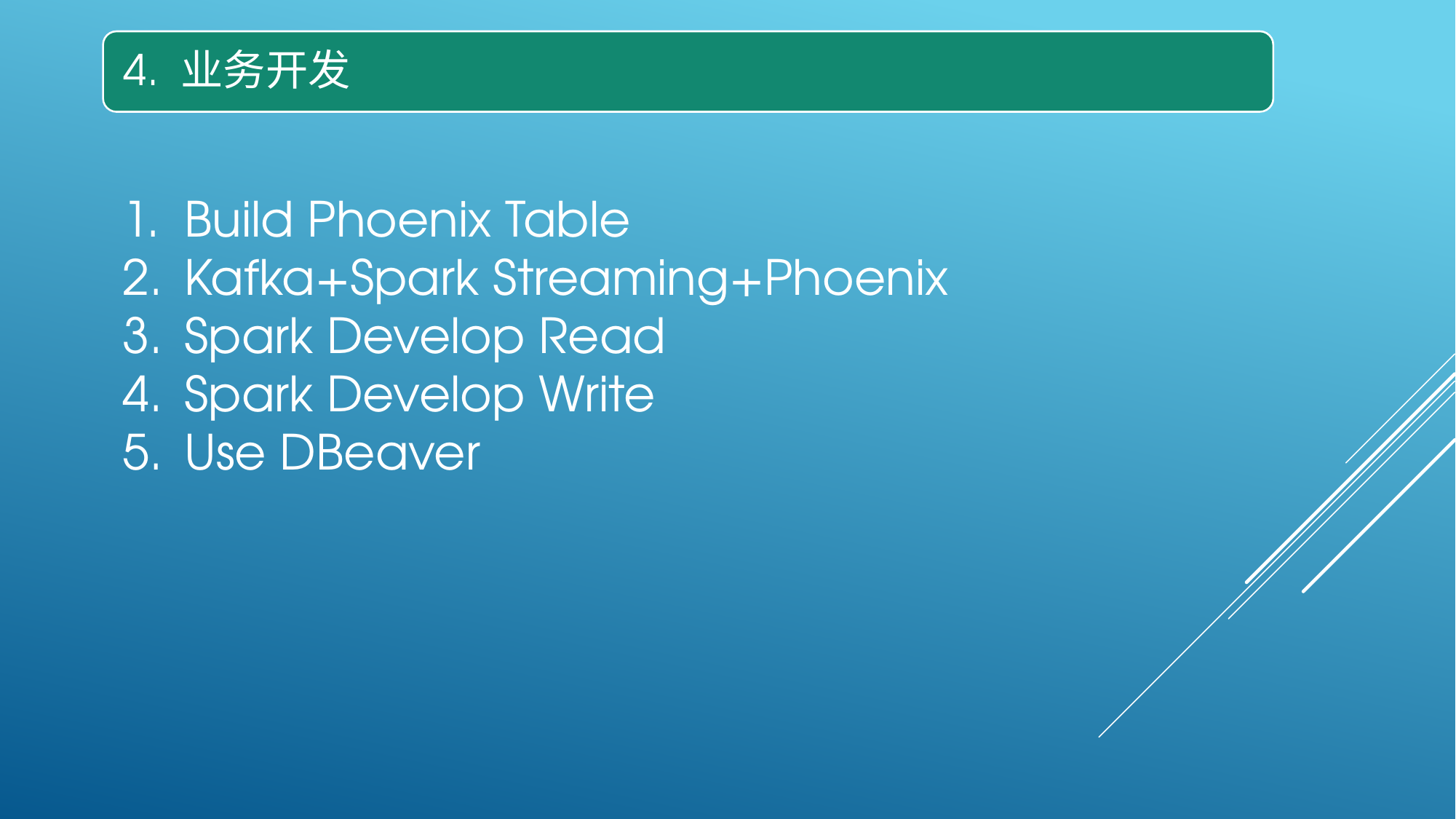

4. 业务开发

Build Phoenix Table
Kafka+Spark Streaming+Phoenix
Spark Develop Read
Spark Develop Write
Use DBeaver